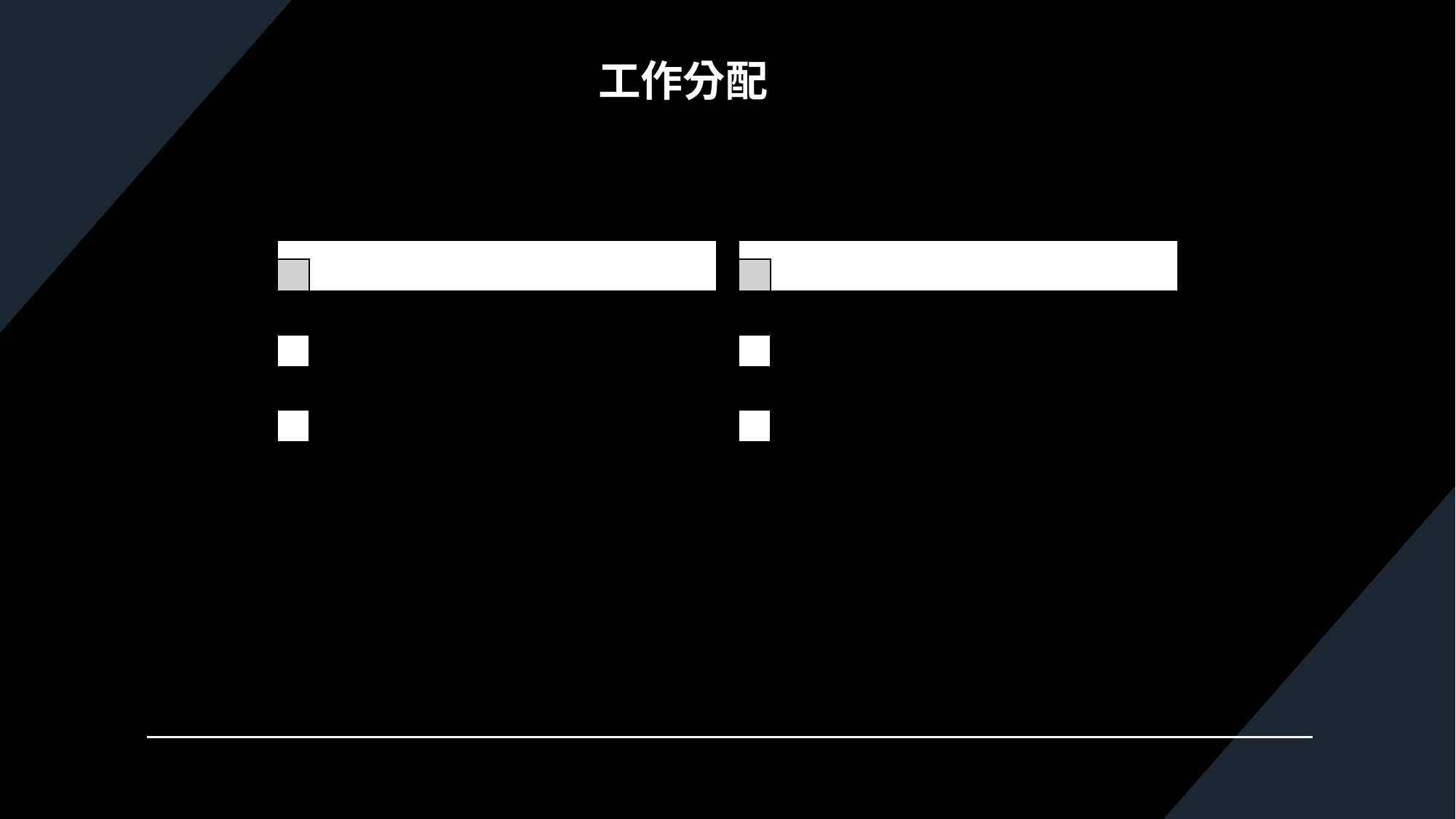

工作分配
前端
介面設計
前後端連接
後端
資料庫
網頁設計